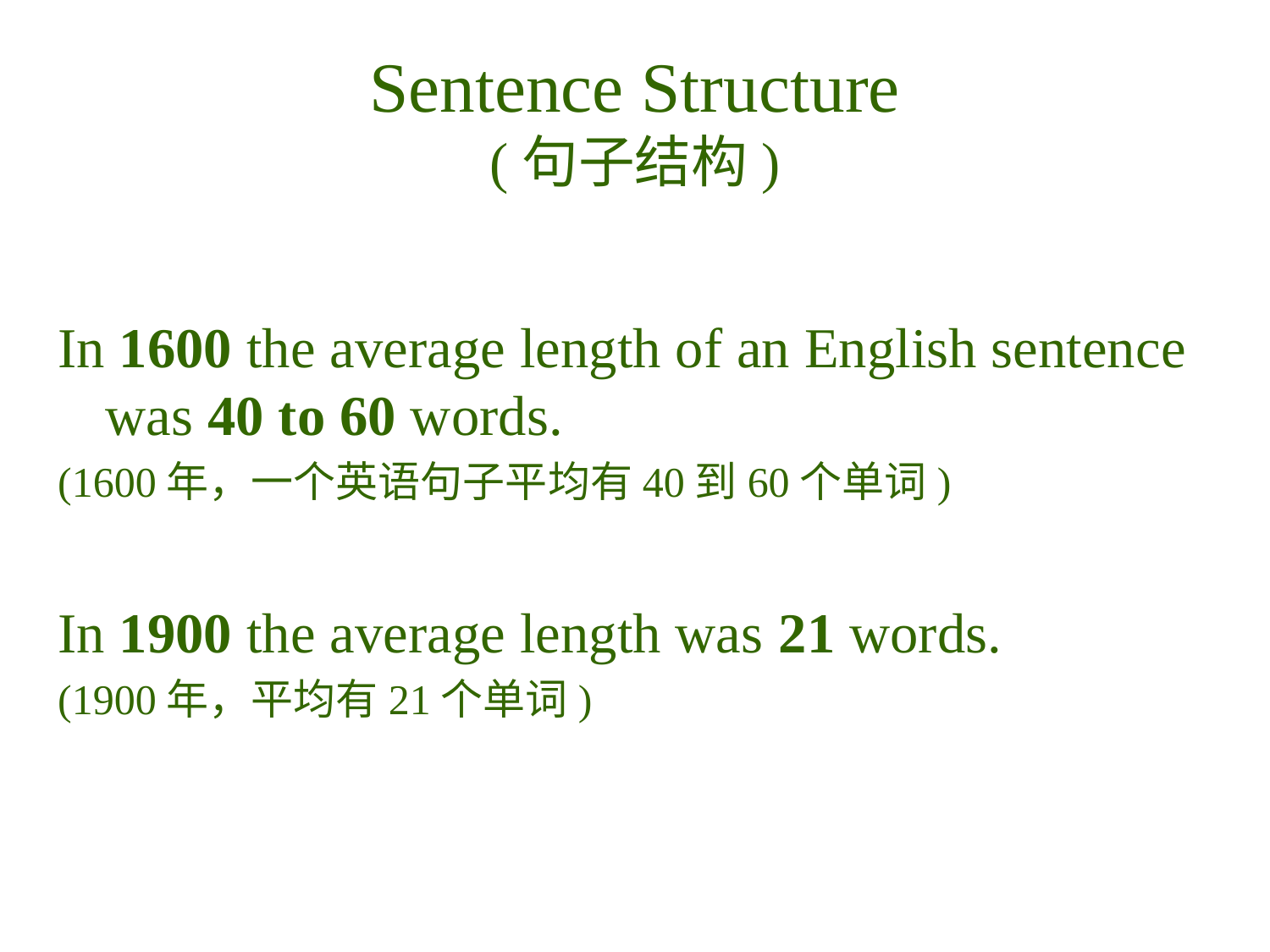

# Sentence Structure (句子结构)

In 1600 the average length of an English sentence was 40 to 60 words.
(1600年，一个英语句子平均有40到60个单词)

In 1900 the average length was 21 words.
(1900年，平均有21个单词)